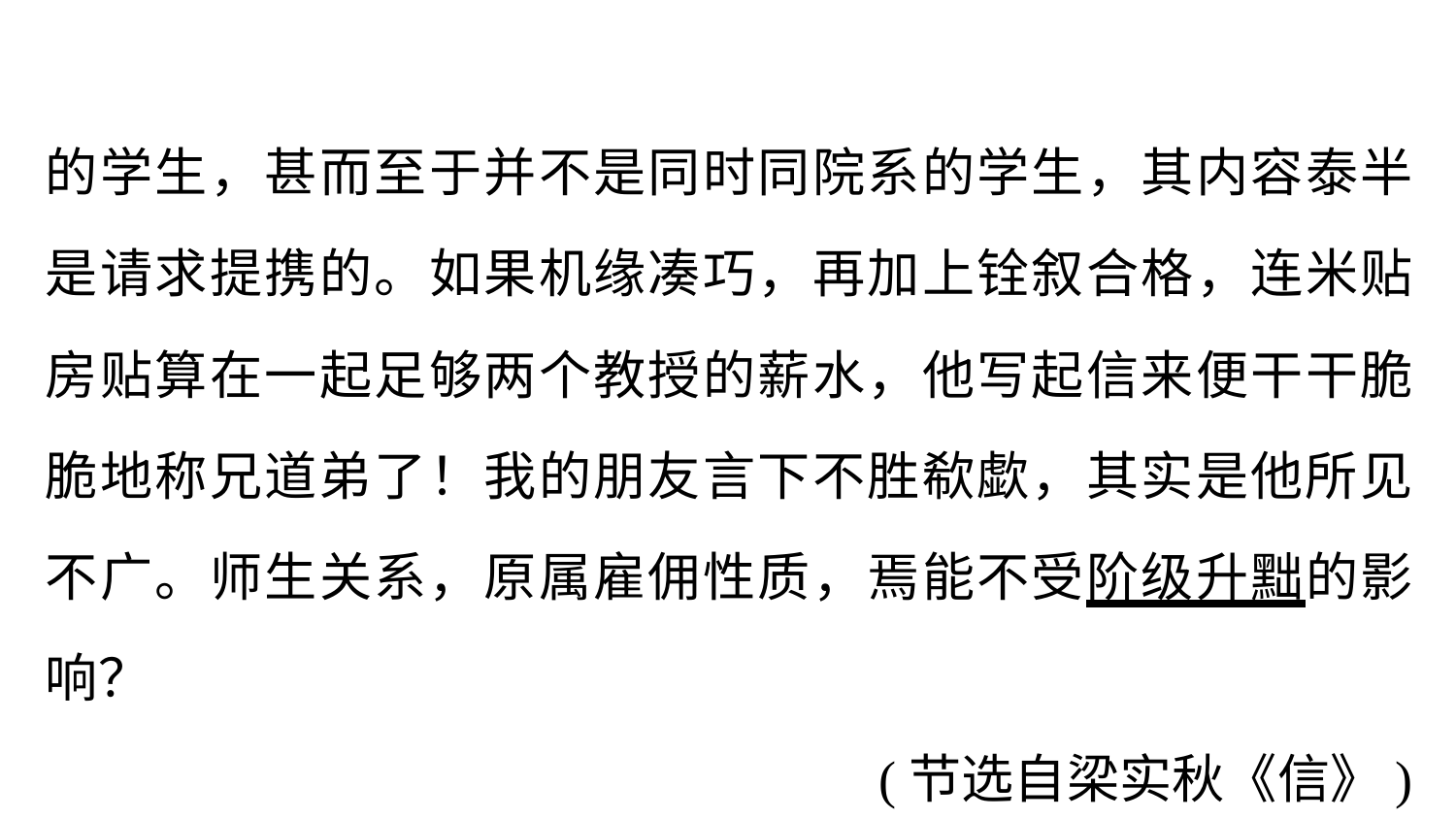

的学生，甚而至于并不是同时同院系的学生，其内容泰半是请求提携的。如果机缘凑巧，再加上铨叙合格，连米贴房贴算在一起足够两个教授的薪水，他写起信来便干干脆脆地称兄道弟了！我的朋友言下不胜欷歔，其实是他所见不广。师生关系，原属雇佣性质，焉能不受阶级升黜的影响？
(节选自梁实秋《信》)